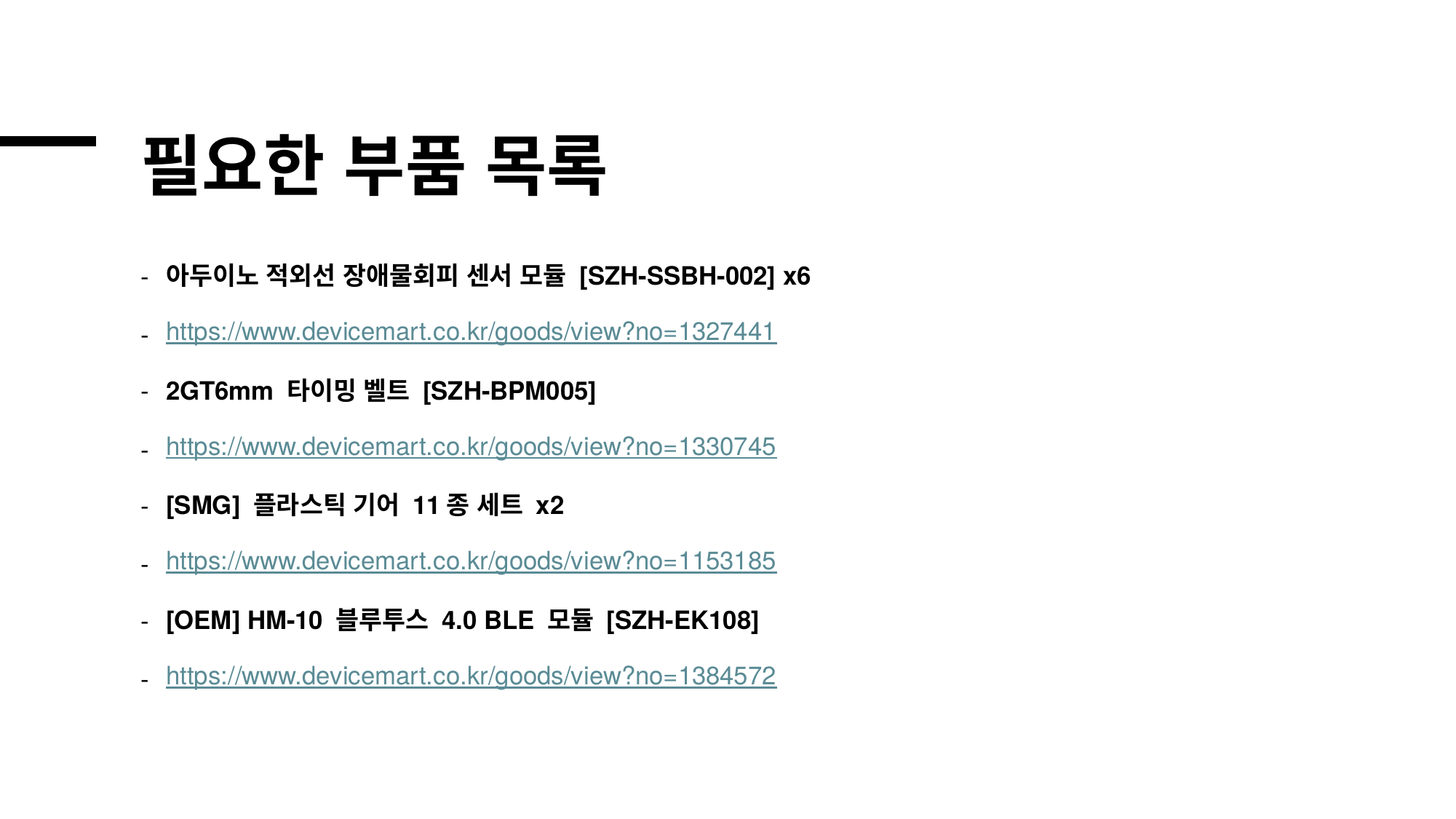

# 필요한 부품 목록
아두이노 적외선 장애물회피 센서 모듈 [SZH-SSBH-002] x6
https://www.devicemart.co.kr/goods/view?no=1327441
2GT6mm 타이밍 벨트 [SZH-BPM005]
https://www.devicemart.co.kr/goods/view?no=1330745
[SMG] 플라스틱 기어 11종 세트 x2
https://www.devicemart.co.kr/goods/view?no=1153185
[OEM] HM-10 블루투스 4.0 BLE 모듈 [SZH-EK108]
https://www.devicemart.co.kr/goods/view?no=1384572